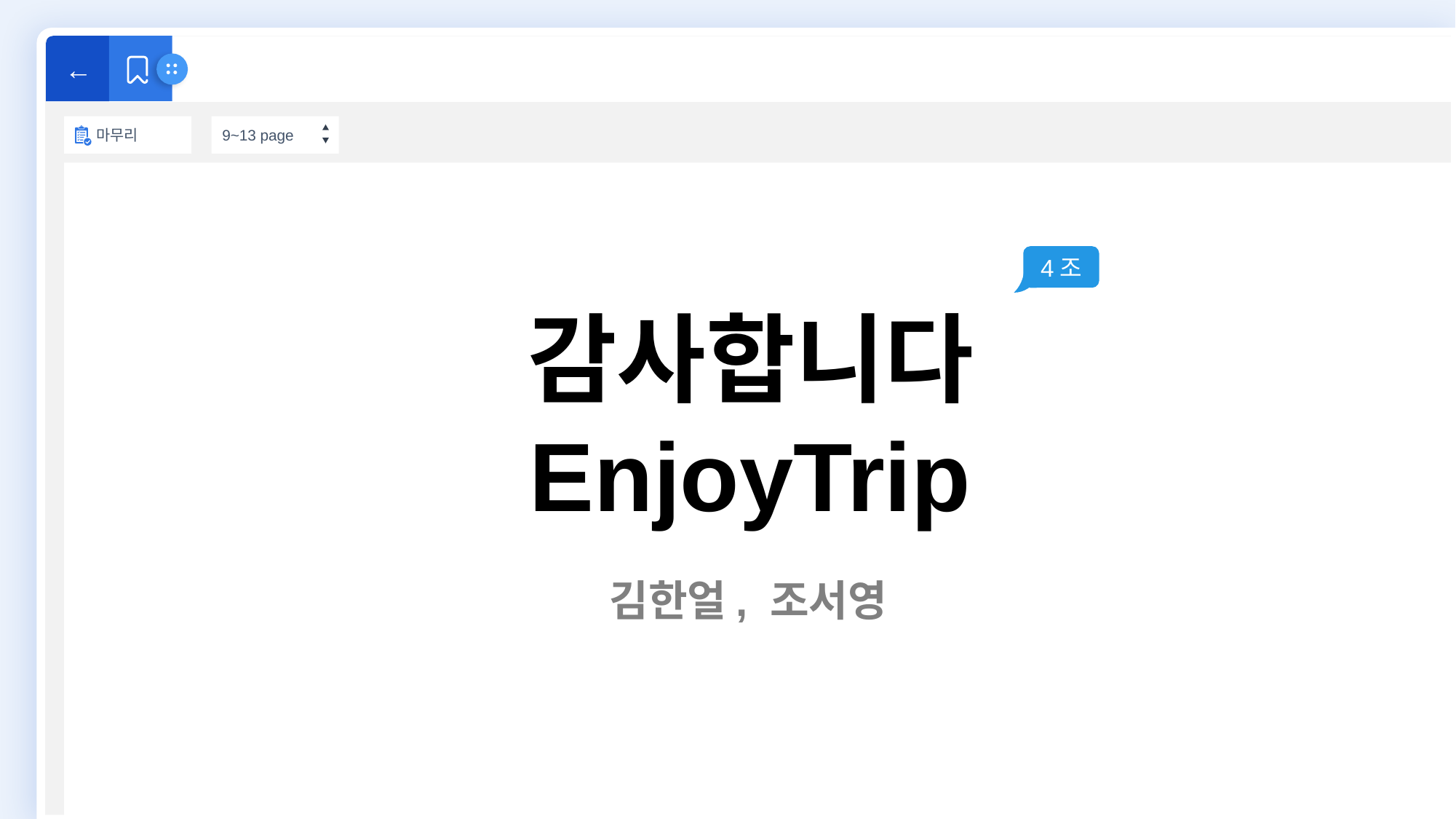

←

마무리
9~13 page

4조

감사합니다
EnjoyTrip
김한얼, 조서영